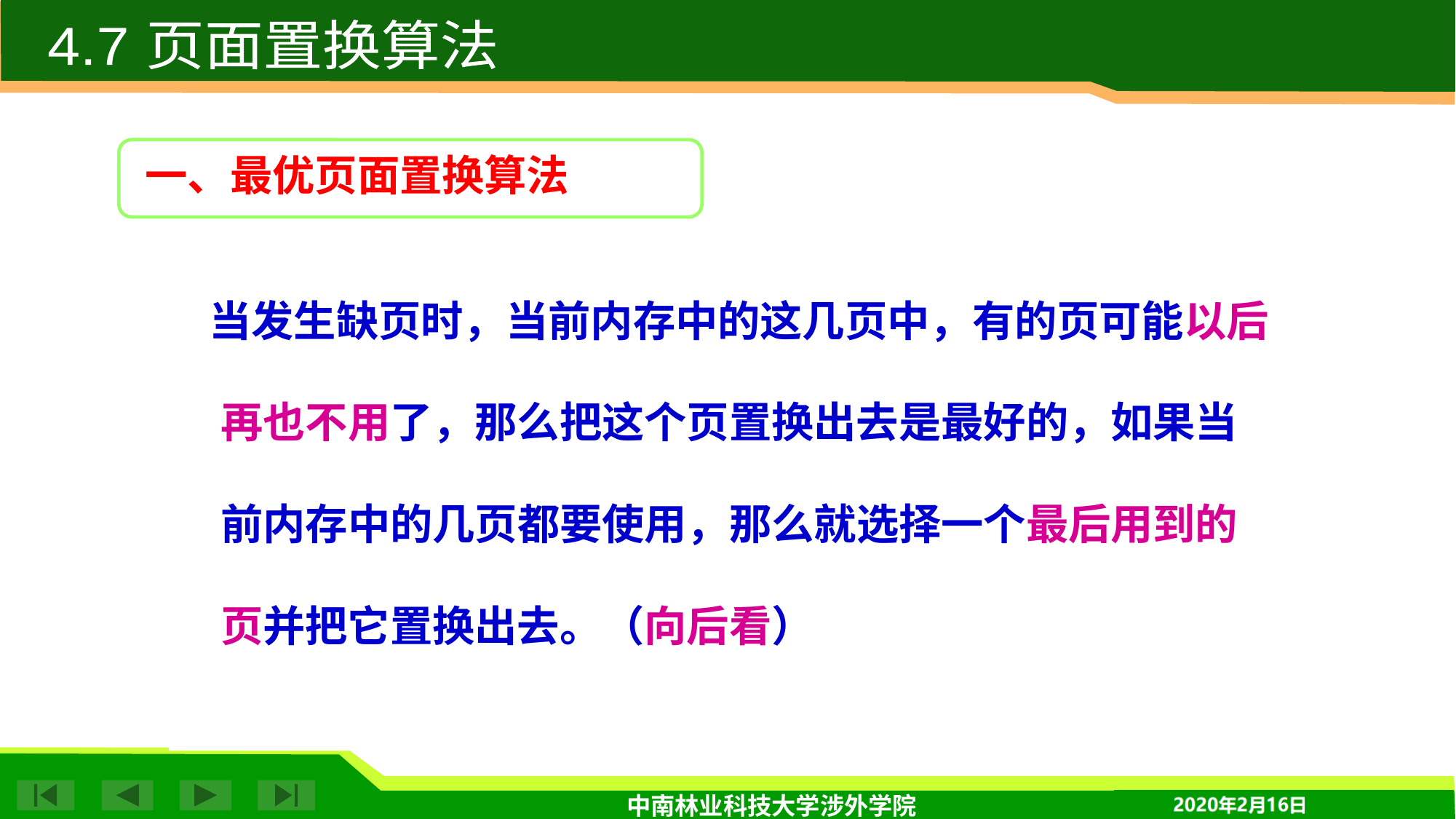

4.7 页面置换算法

一、最优页面置换算法
  当发生缺页时，当前内存中的这几页中，有的页可能以后再也不用了，那么把这个页置换出去是最好的，如果当前内存中的几页都要使用，那么就选择一个最后用到的页并把它置换出去。（向后看）